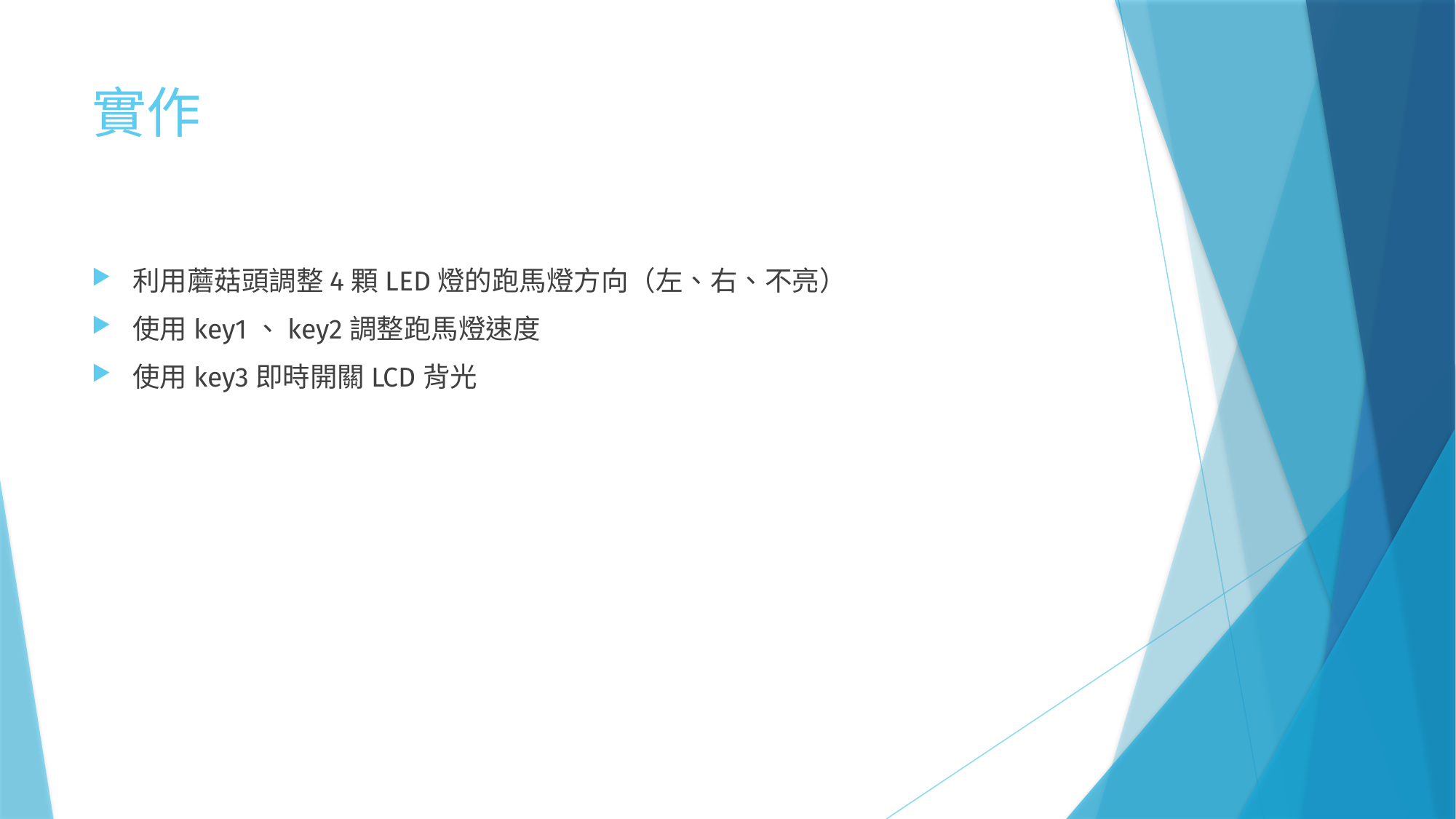

# 實作
利用蘑菇頭調整4顆LED燈的跑馬燈方向（左、右、不亮）
使用key1、key2調整跑馬燈速度
使用key3即時開關LCD背光